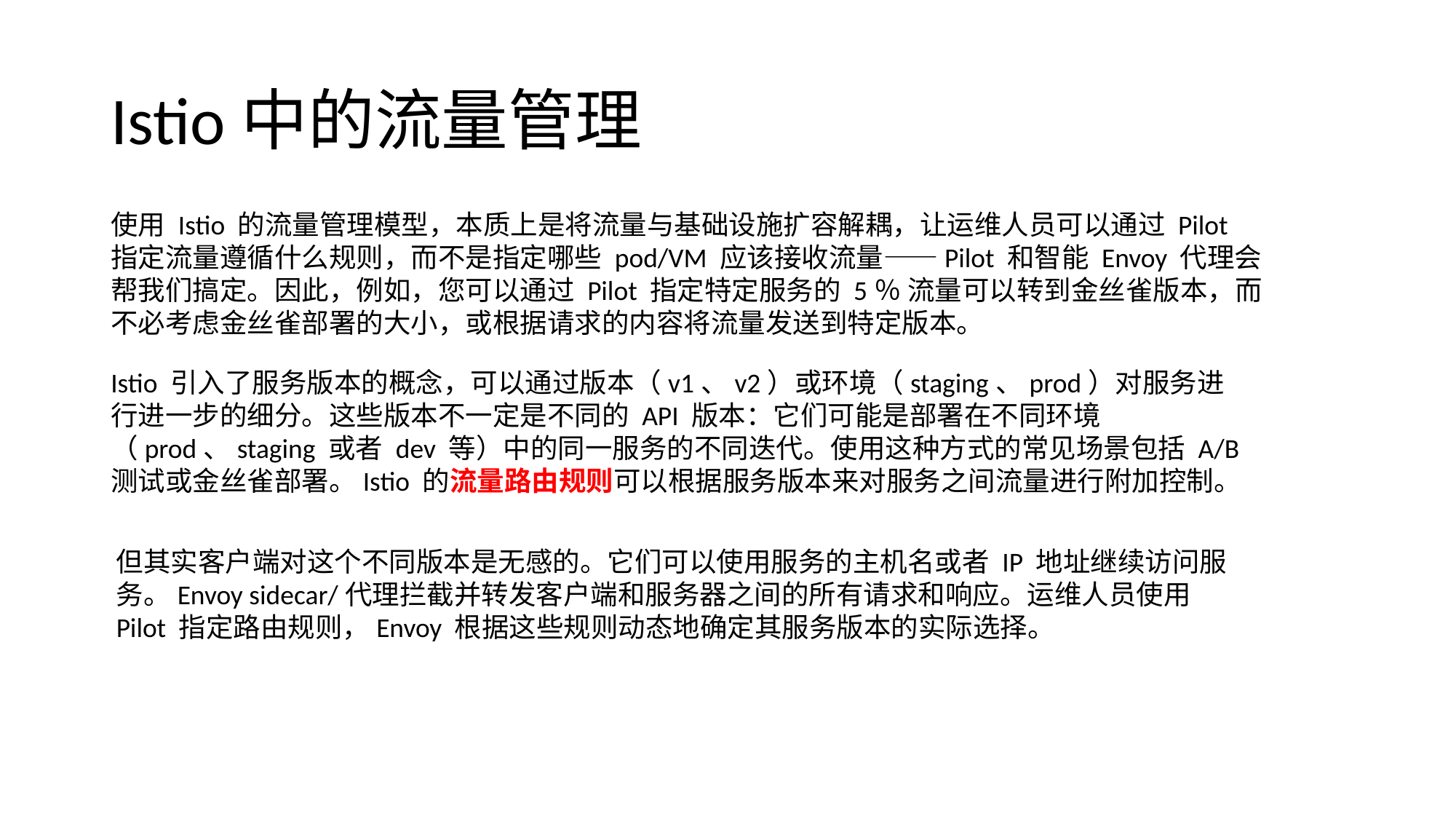

# Istio中的流量管理
使用 Istio 的流量管理模型，本质上是将流量与基础设施扩容解耦，让运维人员可以通过 Pilot 指定流量遵循什么规则，而不是指定哪些 pod/VM 应该接收流量——Pilot 和智能 Envoy 代理会帮我们搞定。因此，例如，您可以通过 Pilot 指定特定服务的 5％ 流量可以转到金丝雀版本，而不必考虑金丝雀部署的大小，或根据请求的内容将流量发送到特定版本。

Istio 引入了服务版本的概念，可以通过版本（v1、v2）或环境（staging、prod）对服务进行进一步的细分。这些版本不一定是不同的 API 版本：它们可能是部署在不同环境（prod、staging 或者 dev 等）中的同一服务的不同迭代。使用这种方式的常见场景包括 A/B 测试或金丝雀部署。Istio 的流量路由规则可以根据服务版本来对服务之间流量进行附加控制。
但其实客户端对这个不同版本是无感的。它们可以使用服务的主机名或者 IP 地址继续访问服务。Envoy sidecar/代理拦截并转发客户端和服务器之间的所有请求和响应。运维人员使用 Pilot 指定路由规则，Envoy 根据这些规则动态地确定其服务版本的实际选择。